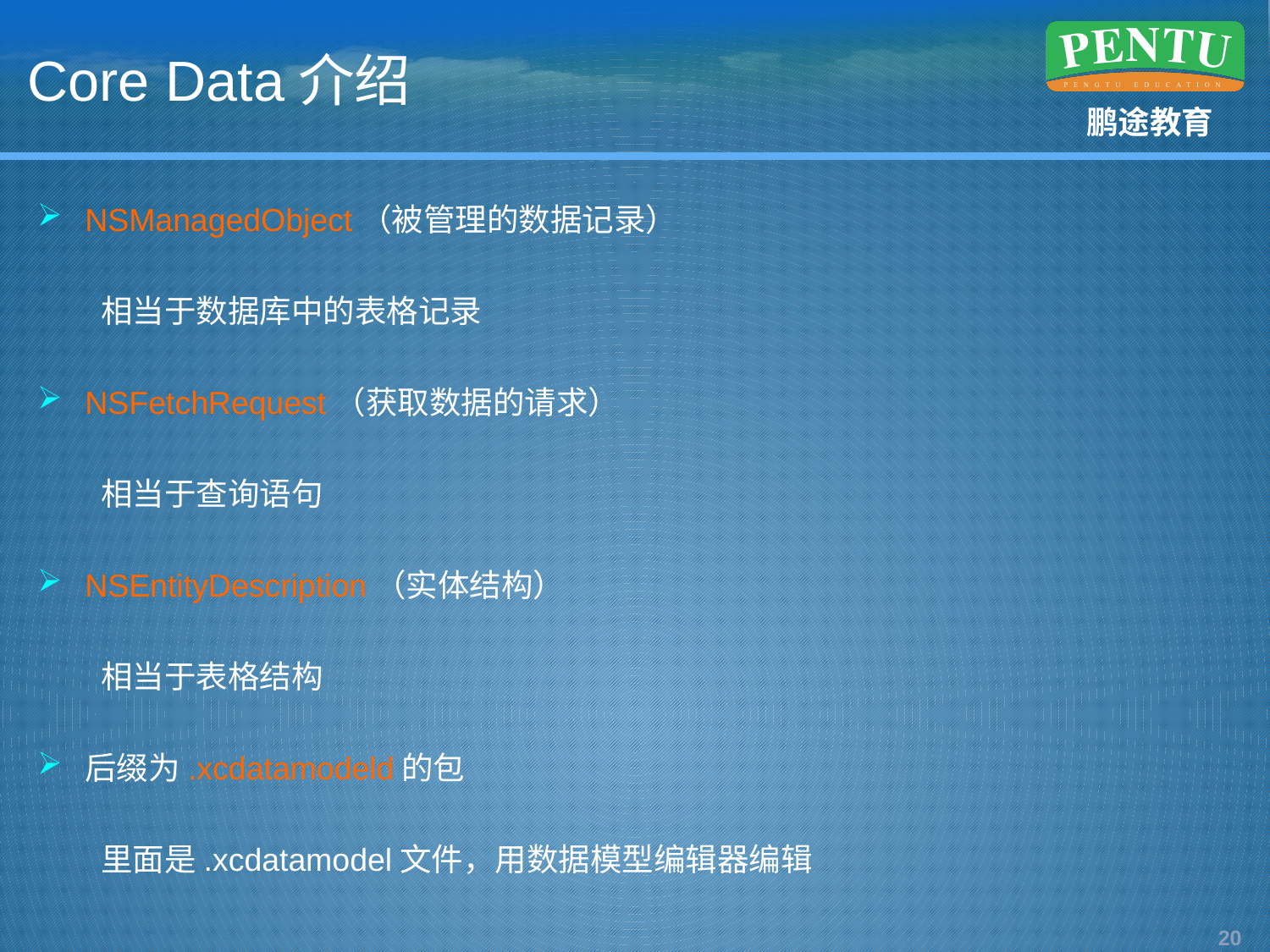

# Core Data介绍
NSManagedObject（被管理的数据记录）

相当于数据库中的表格记录

NSFetchRequest（获取数据的请求）

相当于查询语句

NSEntityDescription（实体结构）

相当于表格结构

后缀为.xcdatamodeld的包

里面是.xcdatamodel文件，用数据模型编辑器编辑
20